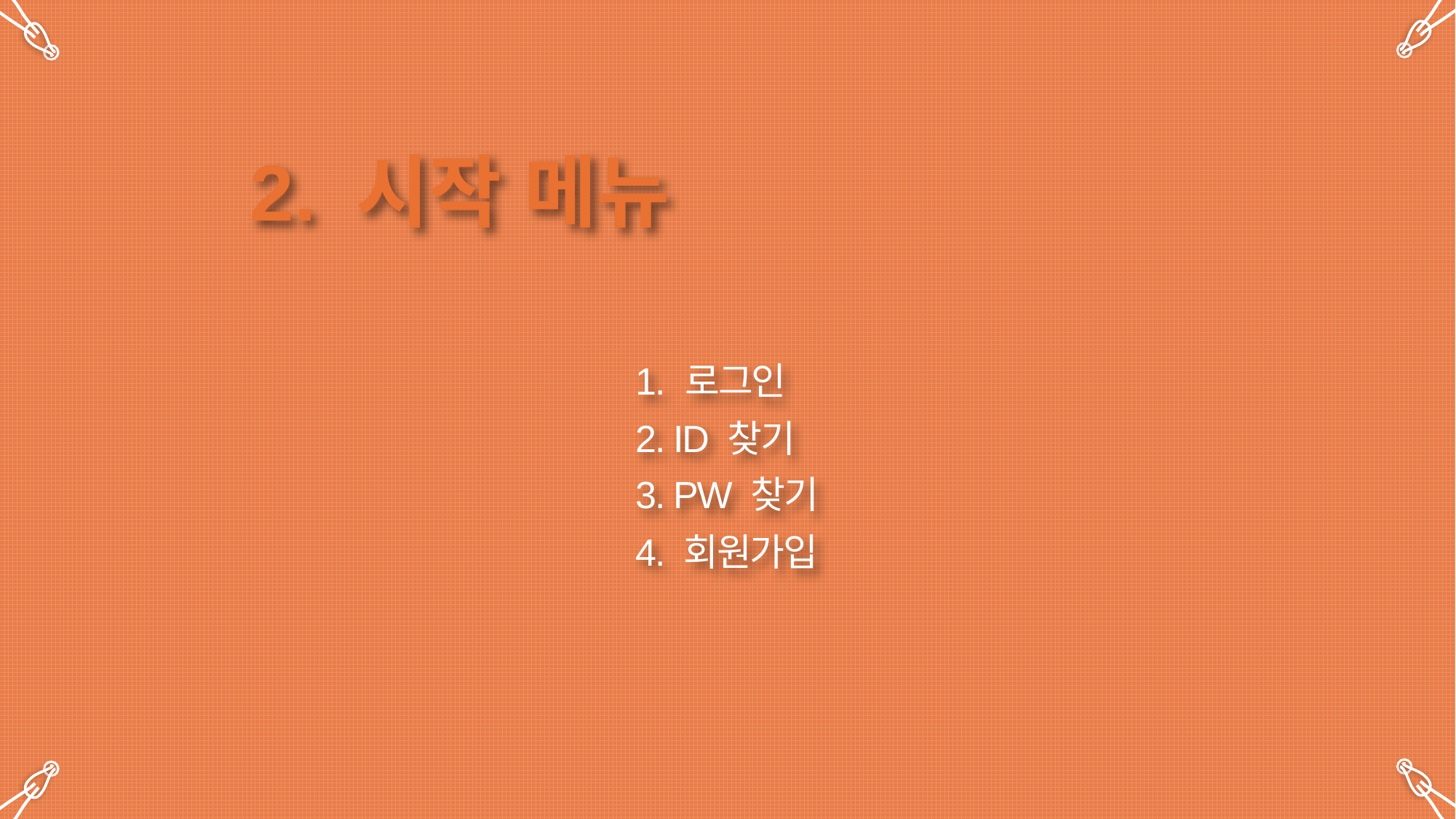

2. 시작 메뉴
1. 로그인
2. ID 찾기
3. PW 찾기
4. 회원가입